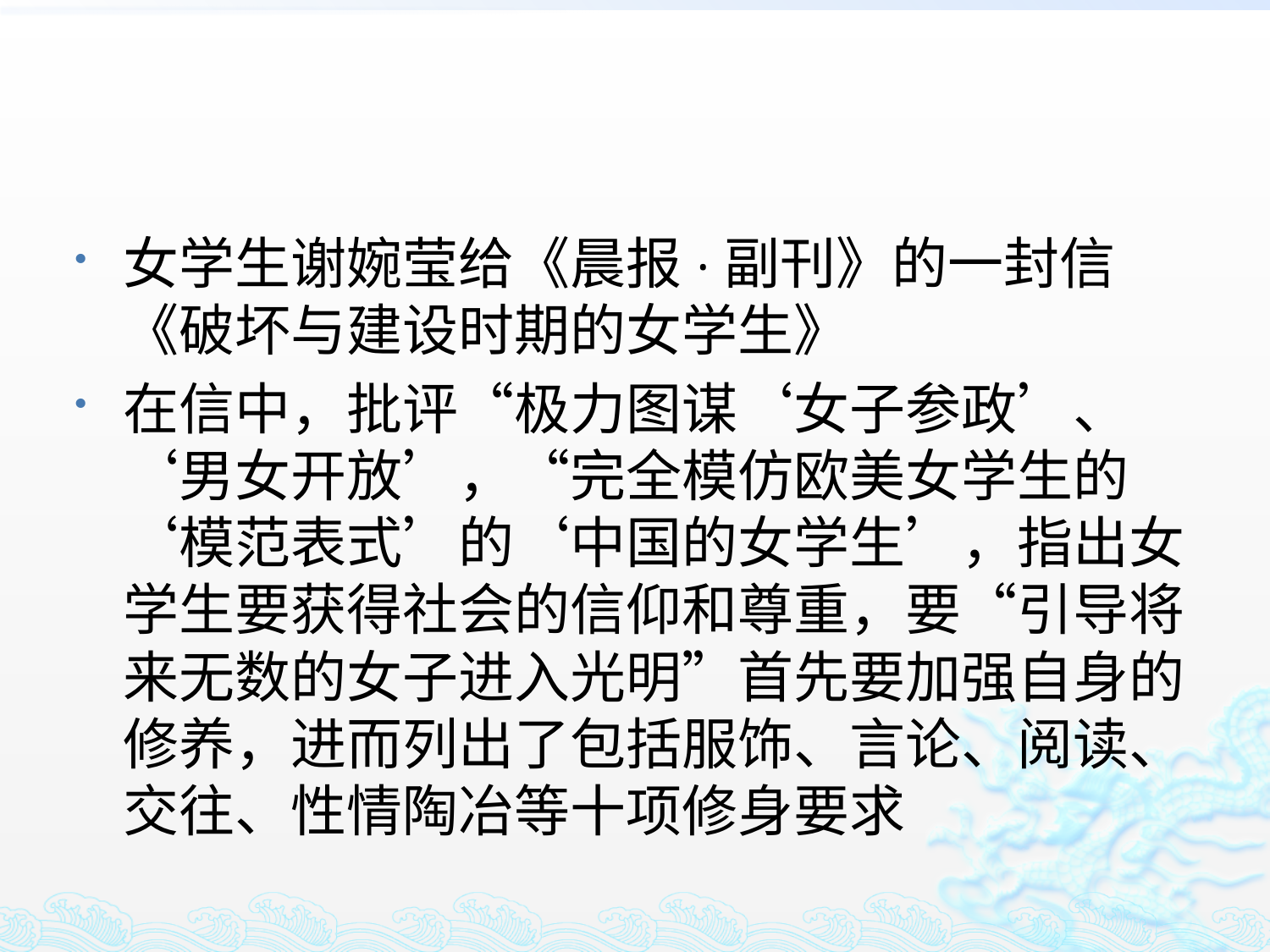

#
女学生谢婉莹给《晨报·副刊》的一封信《破坏与建设时期的女学生》
在信中，批评“极力图谋‘女子参政’、‘男女开放’，“完全模仿欧美女学生的‘模范表式’的‘中国的女学生’，指出女学生要获得社会的信仰和尊重，要“引导将来无数的女子进入光明”首先要加强自身的修养，进而列出了包括服饰、言论、阅读、交往、性情陶冶等十项修身要求